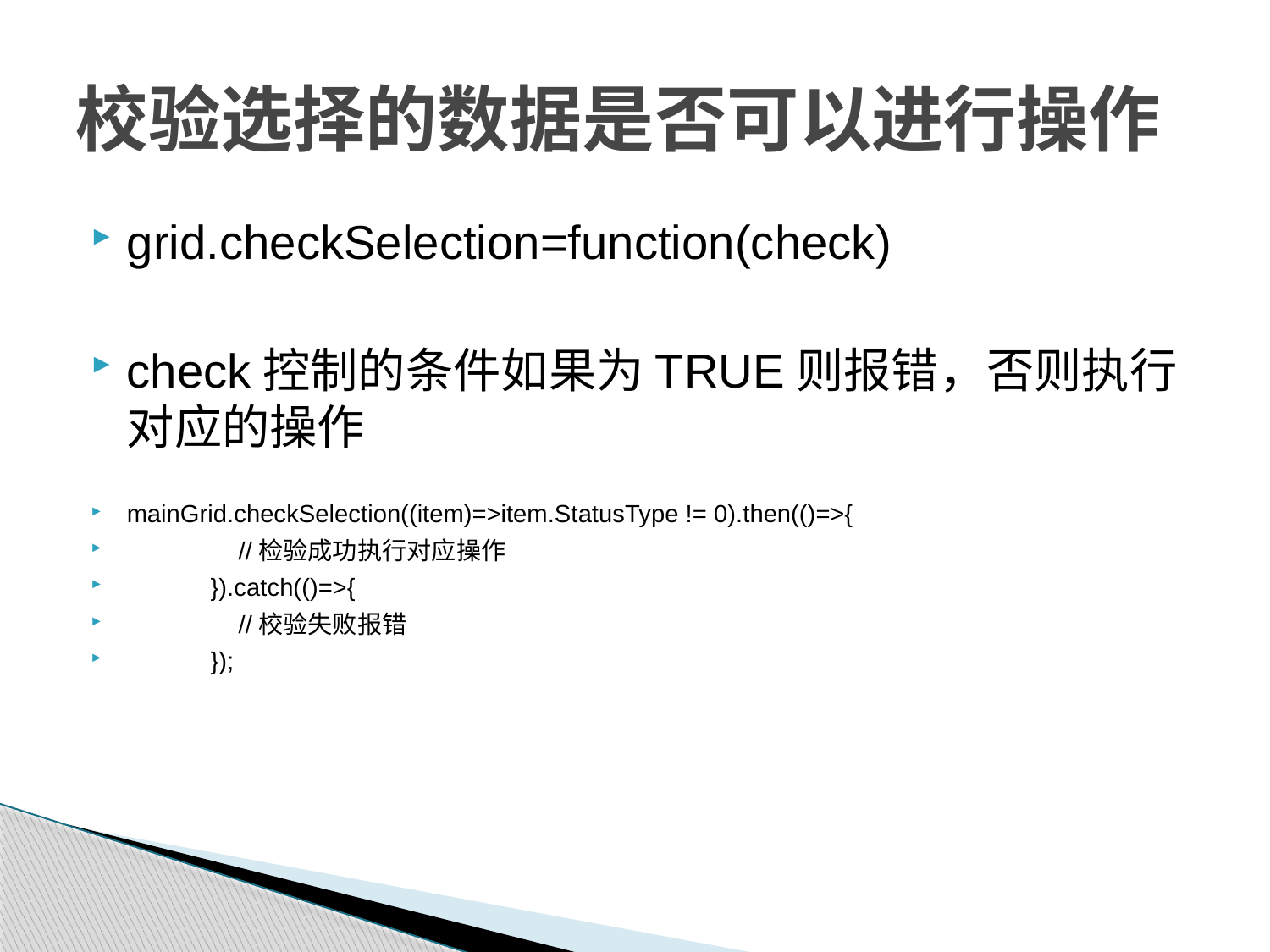

# 校验选择的数据是否可以进行操作
grid.checkSelection=function(check)

check控制的条件如果为TRUE则报错，否则执行对应的操作

mainGrid.checkSelection((item)=>item.StatusType != 0).then(()=>{
                //检验成功执行对应操作
            }).catch(()=>{
                //校验失败报错
            });